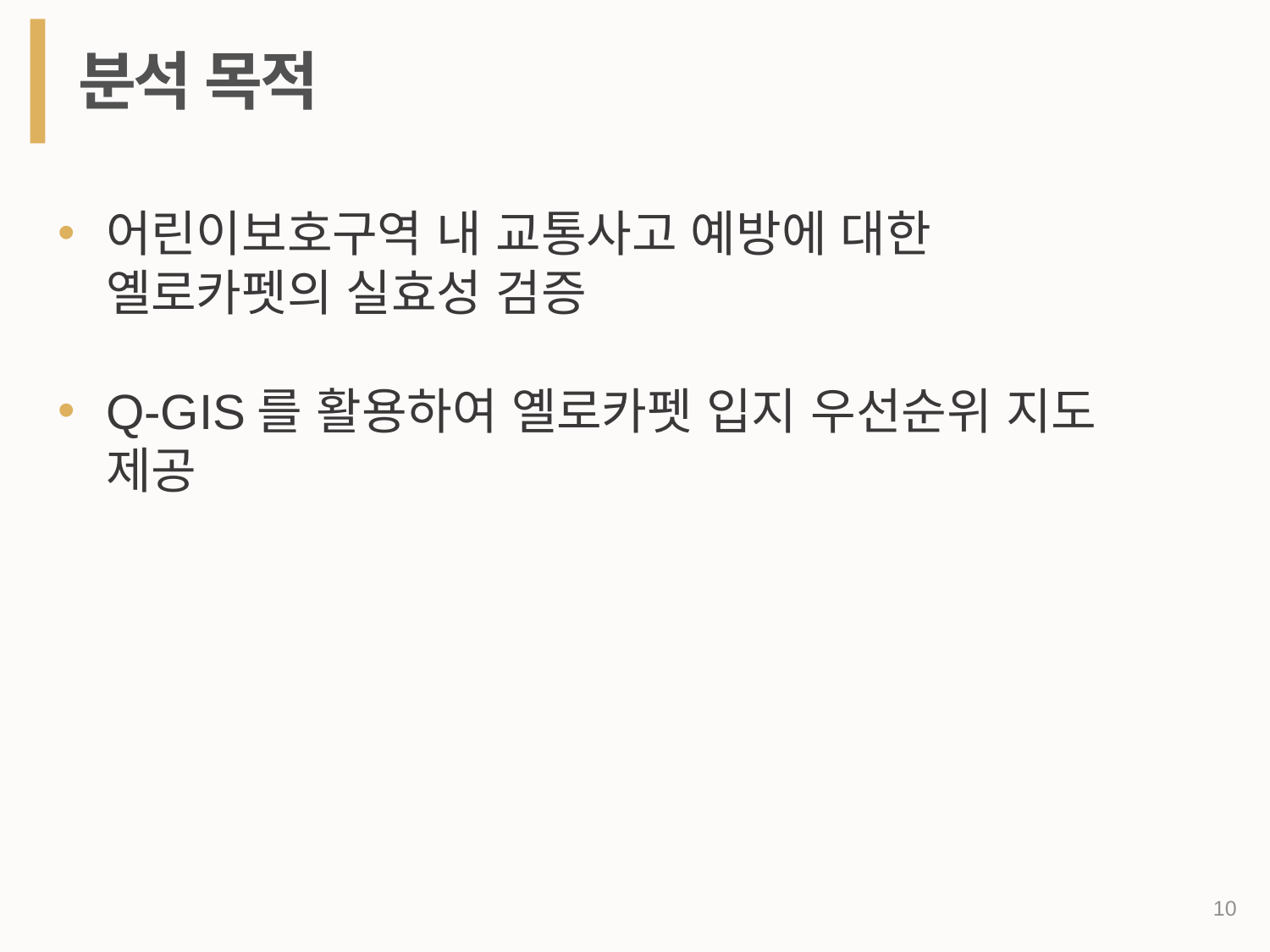

분석 목적
어린이보호구역 내 교통사고 예방에 대한 옐로카펫의 실효성 검증

Q-GIS를 활용하여 옐로카펫 입지 우선순위 지도 제공
10